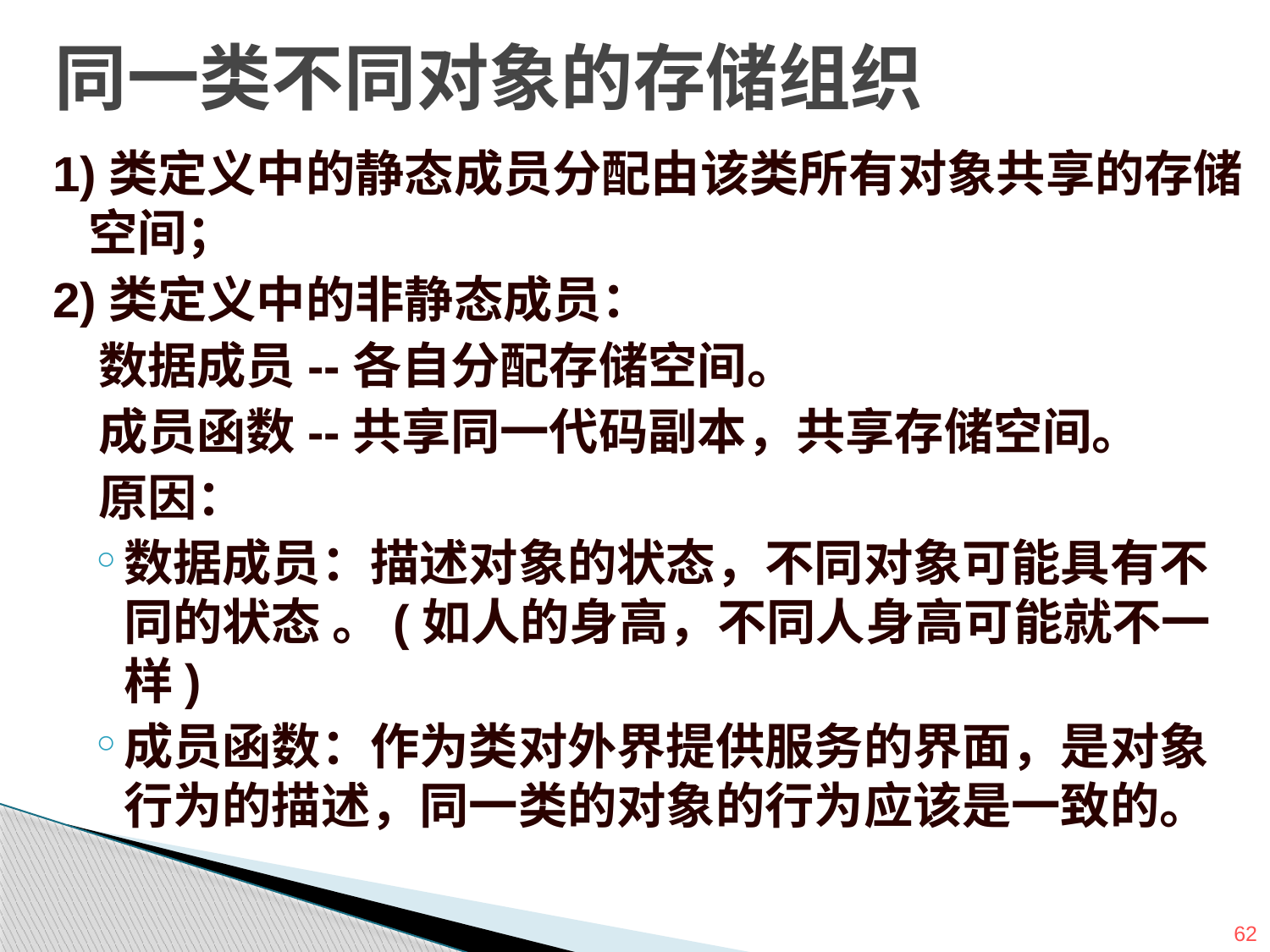

同一类不同对象的存储组织
1)类定义中的静态成员分配由该类所有对象共享的存储空间；
2)类定义中的非静态成员：
   数据成员--各自分配存储空间。
   成员函数--共享同一代码副本，共享存储空间。
   原因：
数据成员：描述对象的状态，不同对象可能具有不同的状态 。(如人的身高，不同人身高可能就不一样)
成员函数：作为类对外界提供服务的界面，是对象行为的描述，同一类的对象的行为应该是一致的。

62